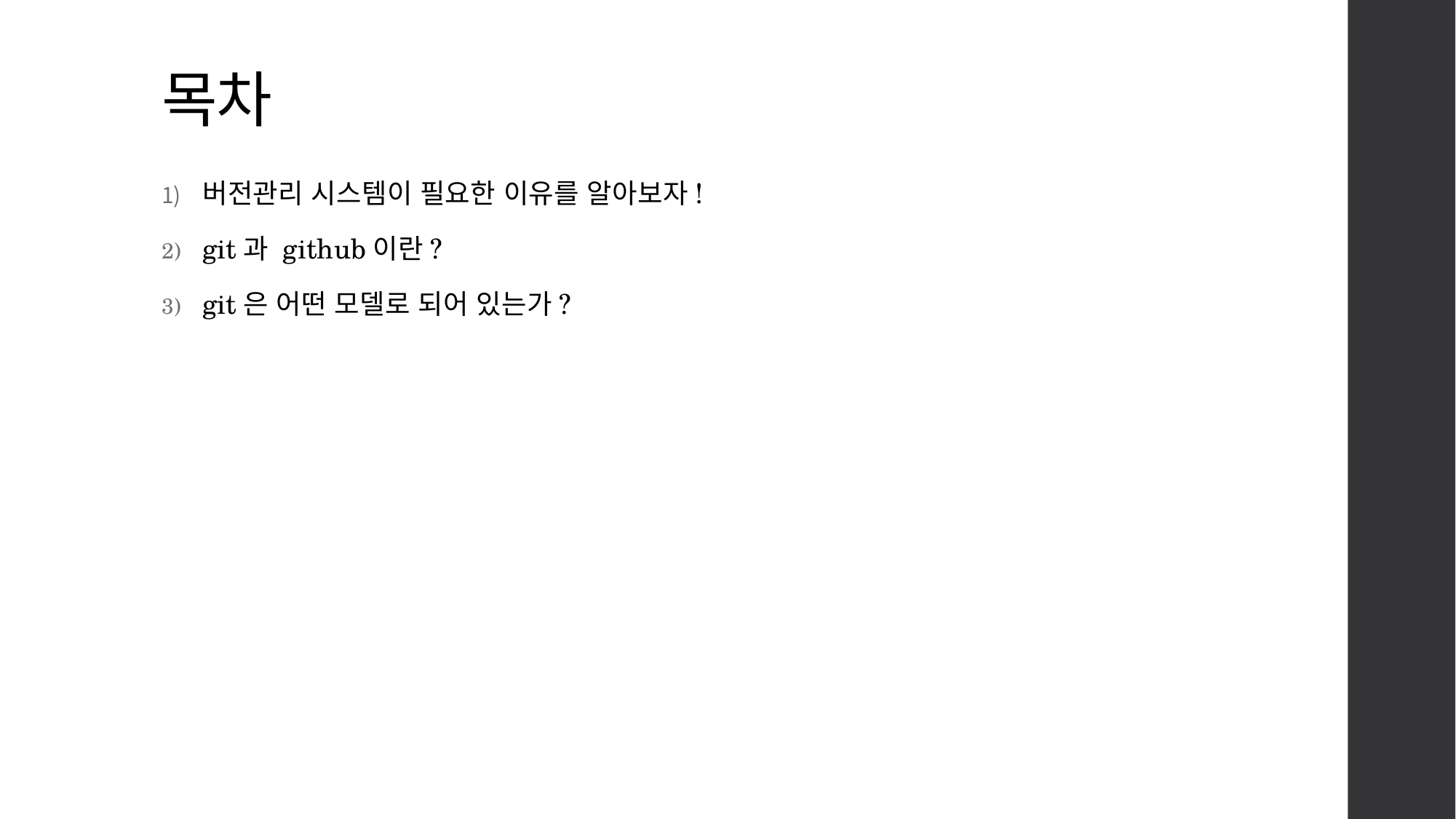

# 목차
버전관리 시스템이 필요한 이유를 알아보자!
git과 github이란?
git은 어떤 모델로 되어 있는가?